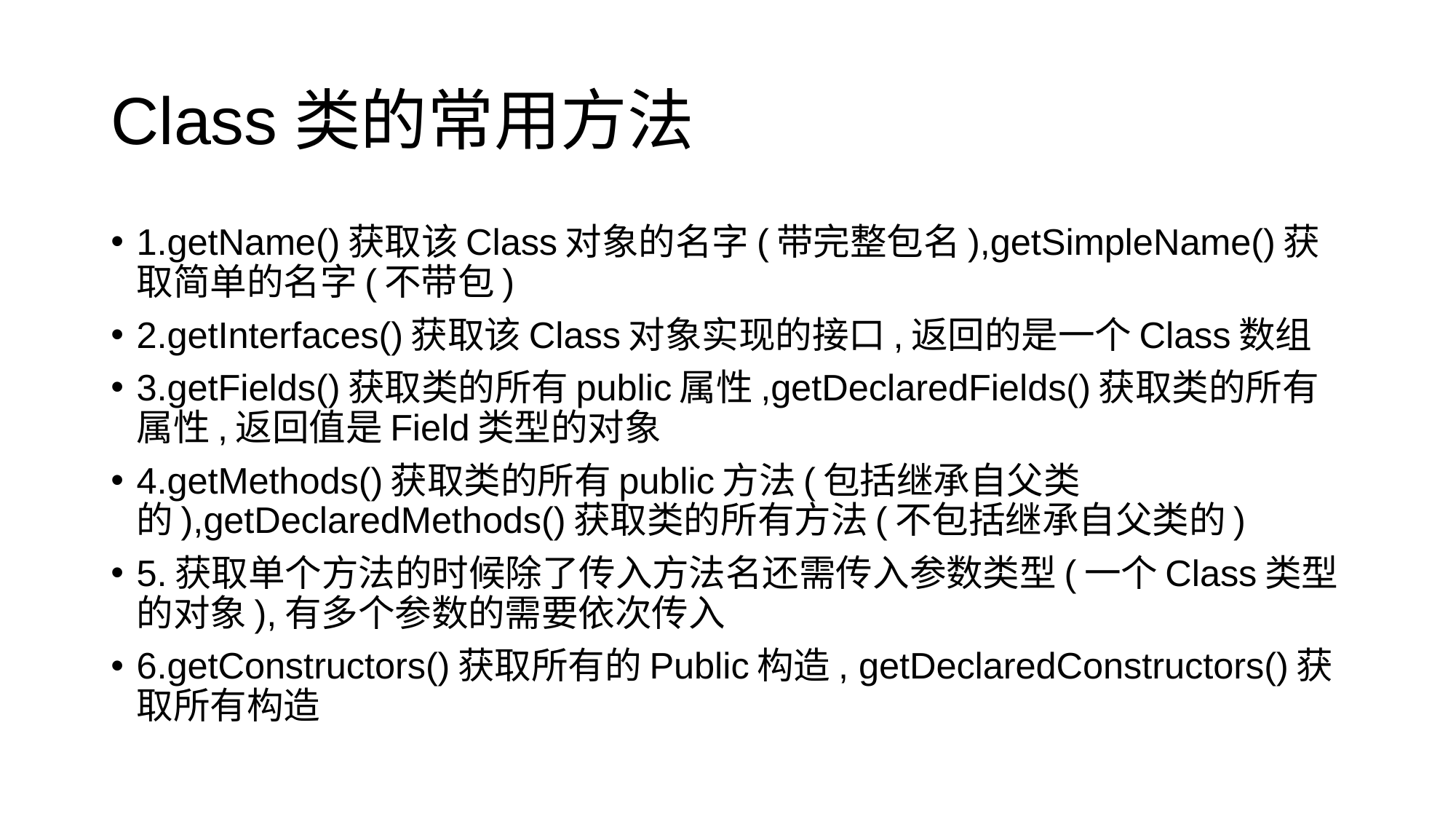

# Class类的常用方法
1.getName()获取该Class对象的名字(带完整包名),getSimpleName()获取简单的名字(不带包)
2.getInterfaces()获取该Class对象实现的接口,返回的是一个Class数组
3.getFields()获取类的所有public属性,getDeclaredFields()获取类的所有属性,返回值是Field类型的对象
4.getMethods()获取类的所有public方法(包括继承自父类的),getDeclaredMethods()获取类的所有方法(不包括继承自父类的)
5.获取单个方法的时候除了传入方法名还需传入参数类型(一个Class类型的对象),有多个参数的需要依次传入
6.getConstructors()获取所有的Public构造, getDeclaredConstructors()获取所有构造